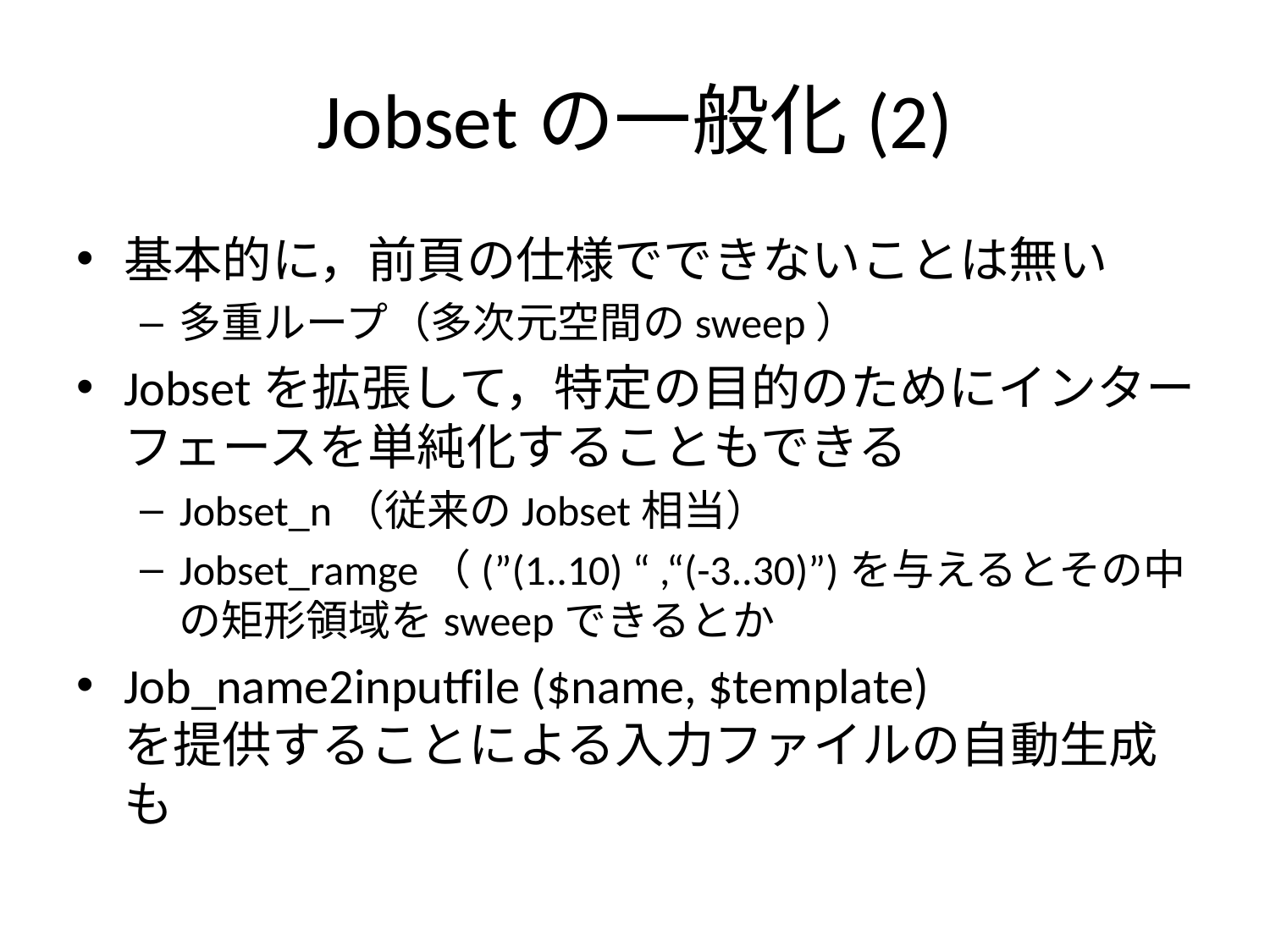

# Jobsetの一般化(2)
基本的に，前頁の仕様でできないことは無い
多重ループ（多次元空間のsweep）
Jobsetを拡張して，特定の目的のためにインターフェースを単純化することもできる
Jobset_n（従来のJobset相当）
Jobset_ramge（(”(1..10) “ ,“(-3..30)”)を与えるとその中の矩形領域をsweepできるとか
Job_name2inputfile ($name, $template)
を提供することによる入力ファイルの自動生成も